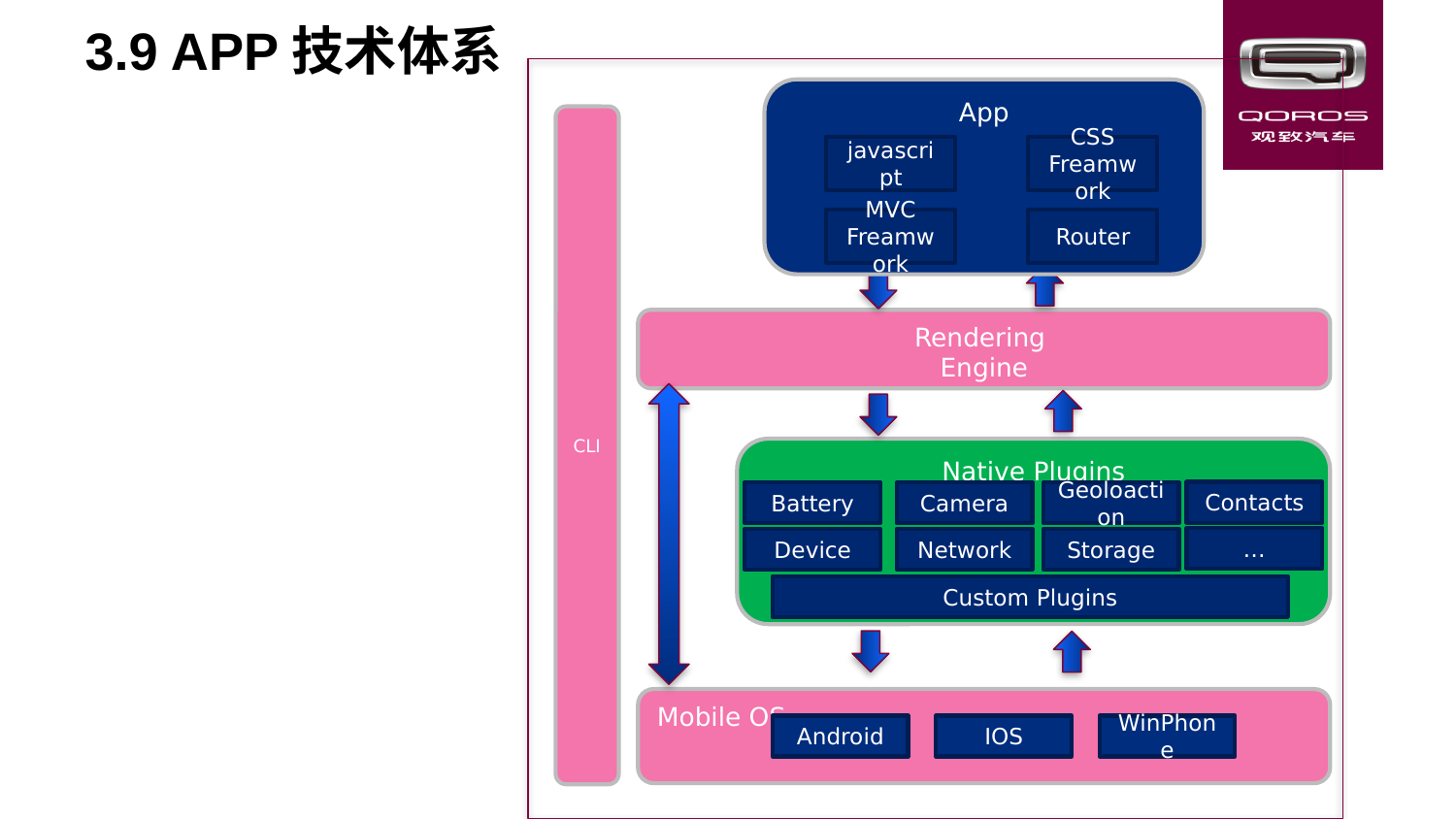

# 3.9 APP技术体系

App
javascript
CSS Freamwork
MVC Freamwork
Router
CLI

Rendering
Engine

Native Plugins
Contacts
Geoloaction
Camera
Battery
…
Storage
Network
Device
Custom Plugins
Mobile OS
IOS
WinPhone
Android